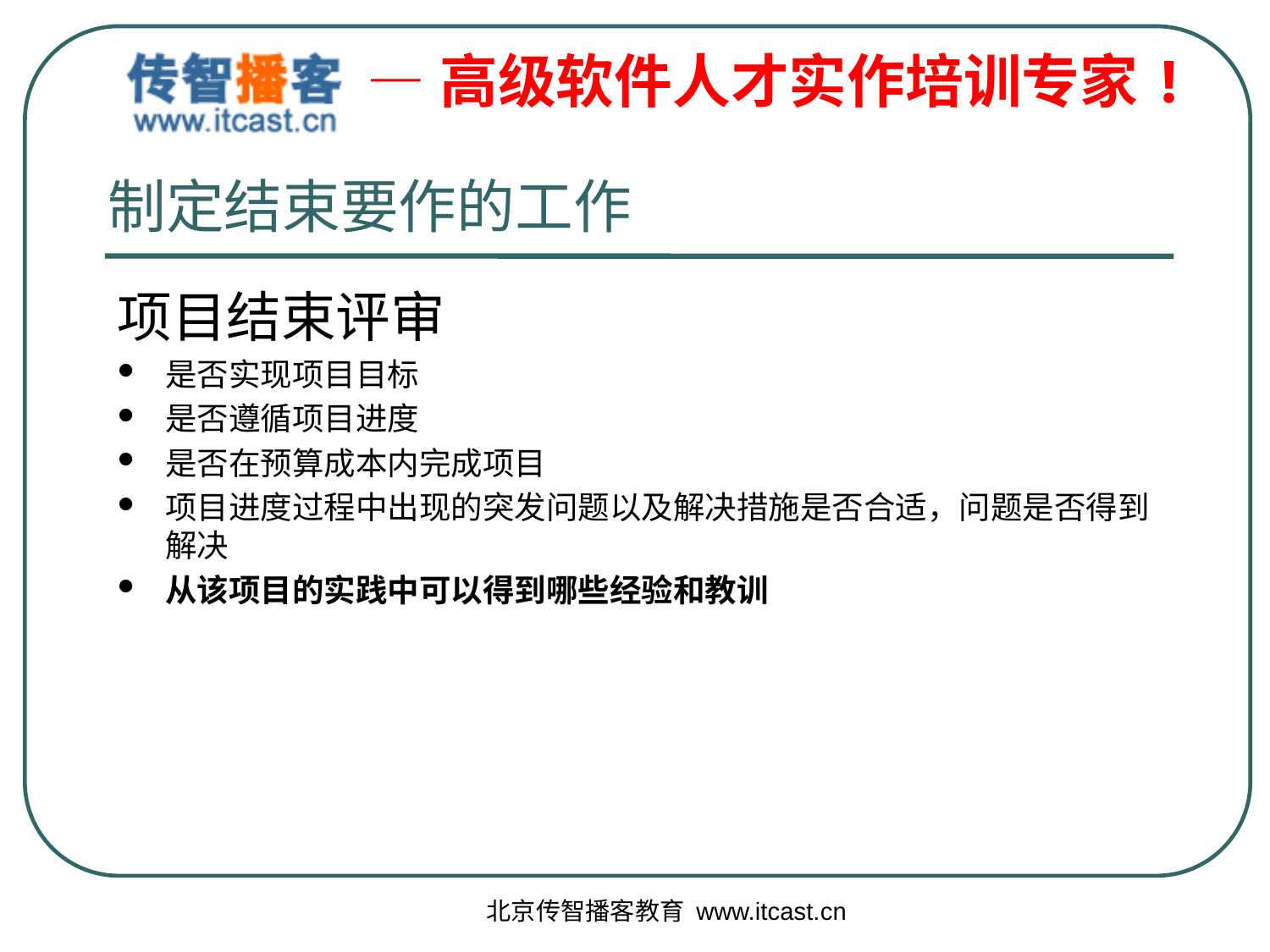

# 制定结束要作的工作
项目结束评审
是否实现项目目标
是否遵循项目进度
是否在预算成本内完成项目
项目进度过程中出现的突发问题以及解决措施是否合适，问题是否得到解决
从该项目的实践中可以得到哪些经验和教训

北京传智播客教育 www.itcast.cn